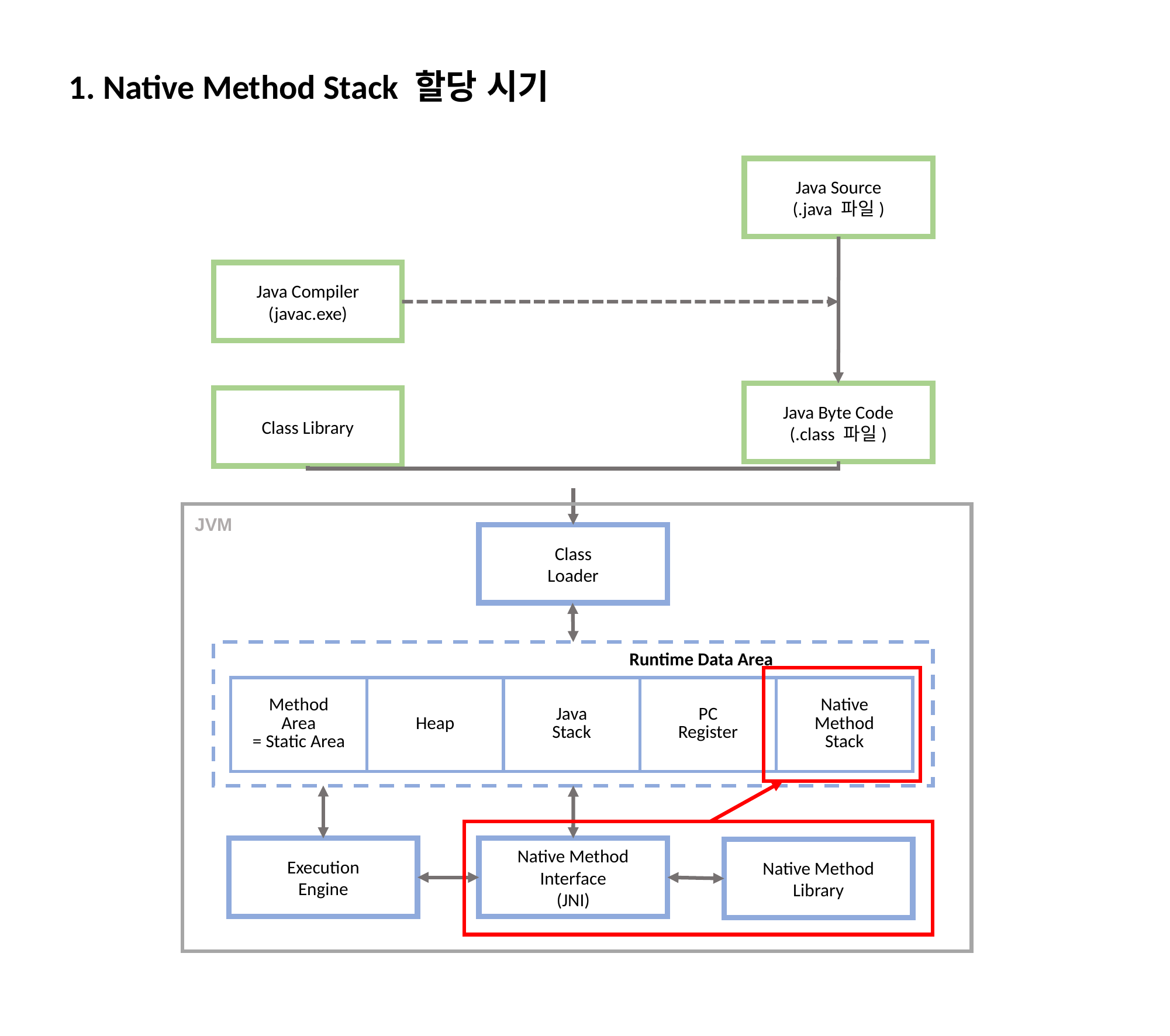

1. Native Method Stack 할당 시기
Java Source
(.java 파일)
Java Compiler
(javac.exe)
Java Byte Code
(.class 파일)
Class Library

JVM
Class
Loader

Runtime Data Area

| Method Area = Static Area | Heap | Java Stack | PC Register | Native Method Stack |
| --- | --- | --- | --- | --- |

Execution
Engine
Native Method
Interface
(JNI)
Native Method
Library